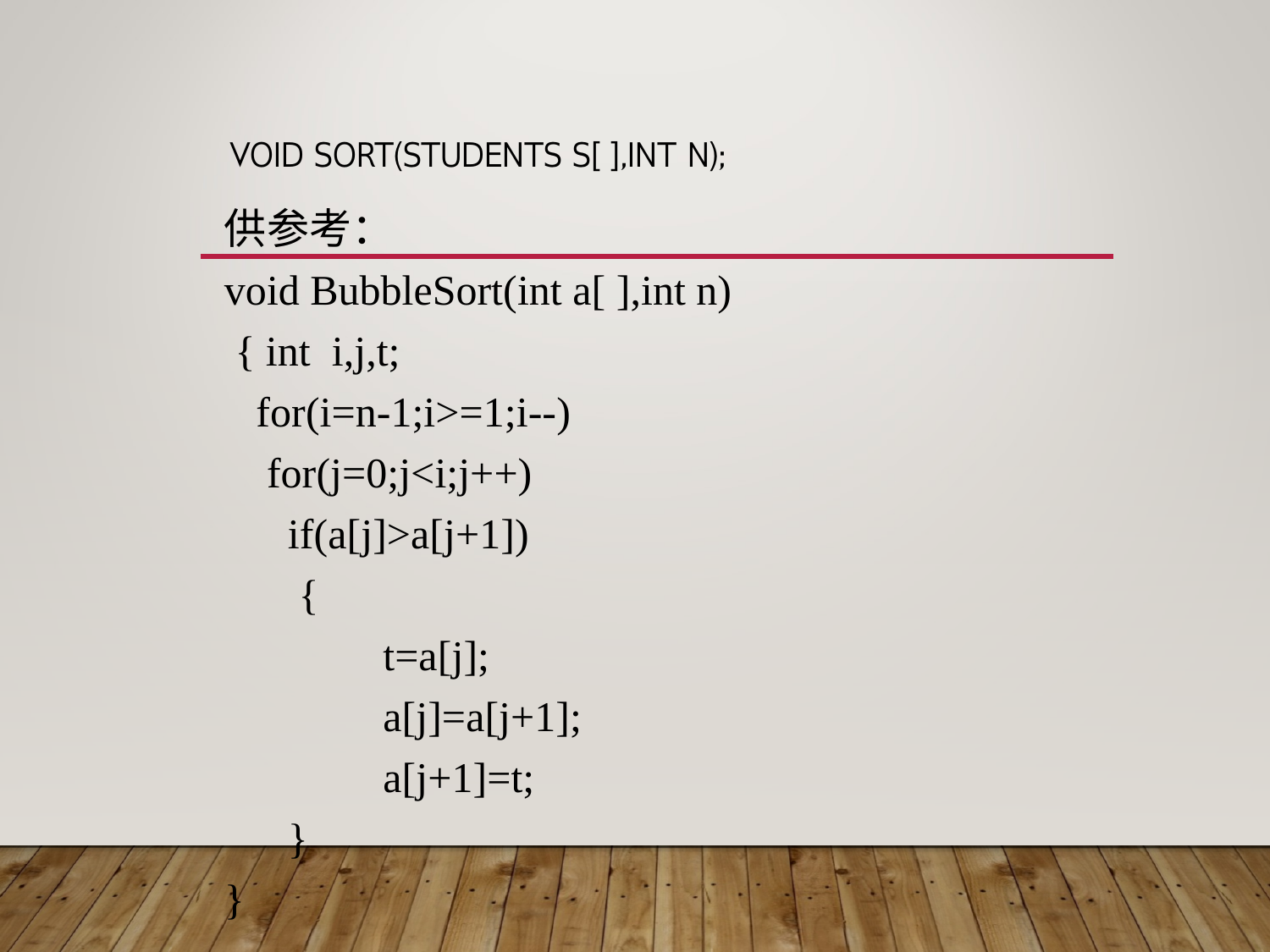

# void sort(STUDENTS s[ ],int n);
供参考：
void BubbleSort(int a[ ],int n)
 { int  i,j,t;
   for(i=n-1;i>=1;i--)
    for(j=0;j<i;j++)
	   if(a[j]>a[j+1])
       {
		t=a[j];
		a[j]=a[j+1];
		a[j+1]=t;
	   }
}